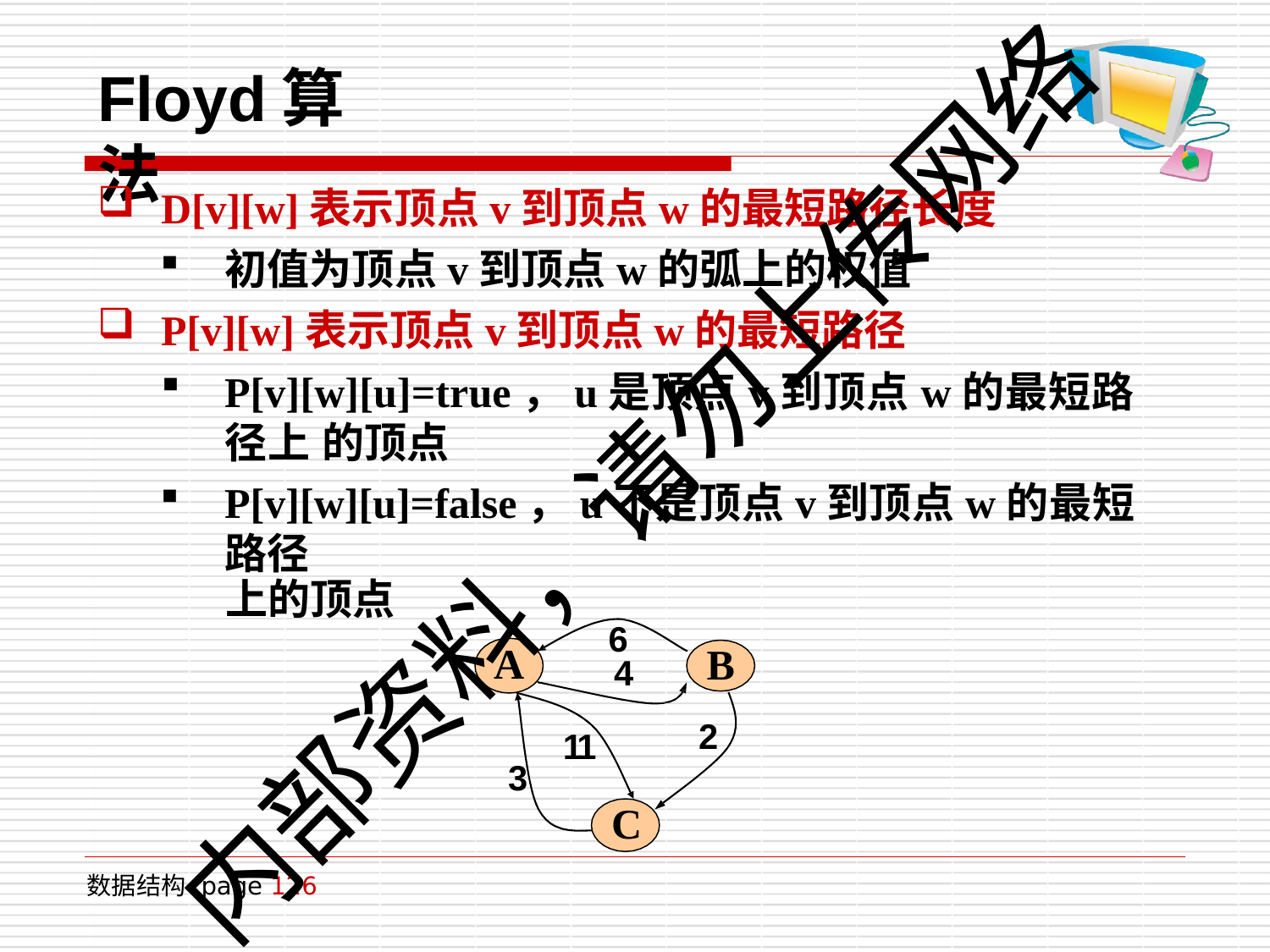

# Floyd算法

D[v][w]表示顶点v到顶点w的最短路径长度
初值为顶点v到顶点w的弧上的权值
P[v][w]表示顶点v到顶点w的最短路径
P[v][w][u]=true，u是顶点v到顶点w的最短路径上 的顶点
P[v][w][u]=false，u不是顶点v到顶点w的最短路径
上的顶点
6
内部资料，请勿上传网络

A
B
2

4

11
3
C

数据结构 page 126